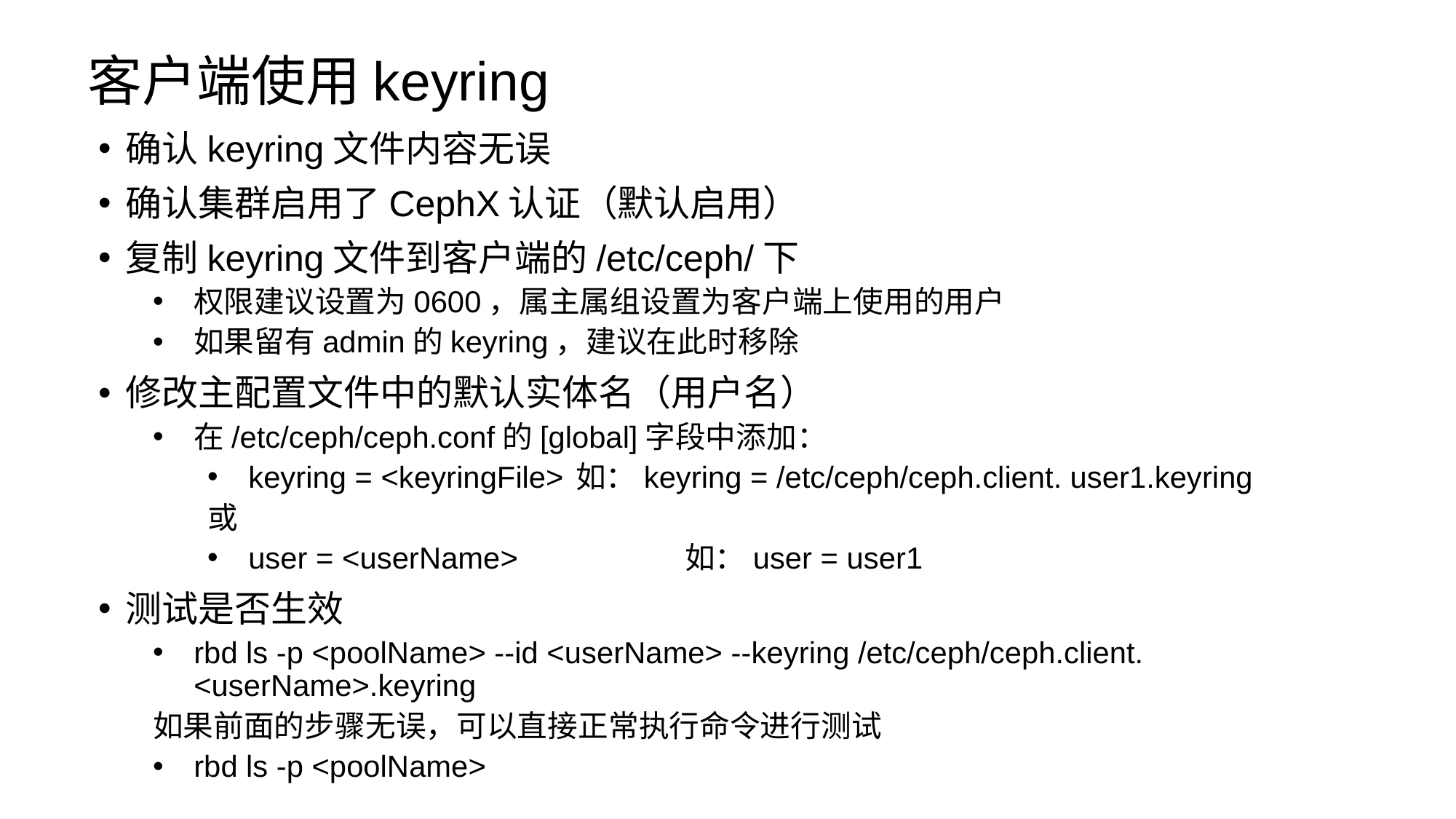

# 客户端使用keyring
确认keyring文件内容无误
确认集群启用了CephX认证（默认启用）
复制keyring文件到客户端的/etc/ceph/下
权限建议设置为0600，属主属组设置为客户端上使用的用户
如果留有admin的keyring，建议在此时移除
修改主配置文件中的默认实体名（用户名）
在/etc/ceph/ceph.conf的[global]字段中添加：
keyring = <keyringFile>	如：keyring = /etc/ceph/ceph.client. user1.keyring
或
user = <userName>		如：user = user1
测试是否生效
rbd ls -p <poolName> --id <userName> --keyring /etc/ceph/ceph.client. <userName>.keyring
如果前面的步骤无误，可以直接正常执行命令进行测试
rbd ls -p <poolName>